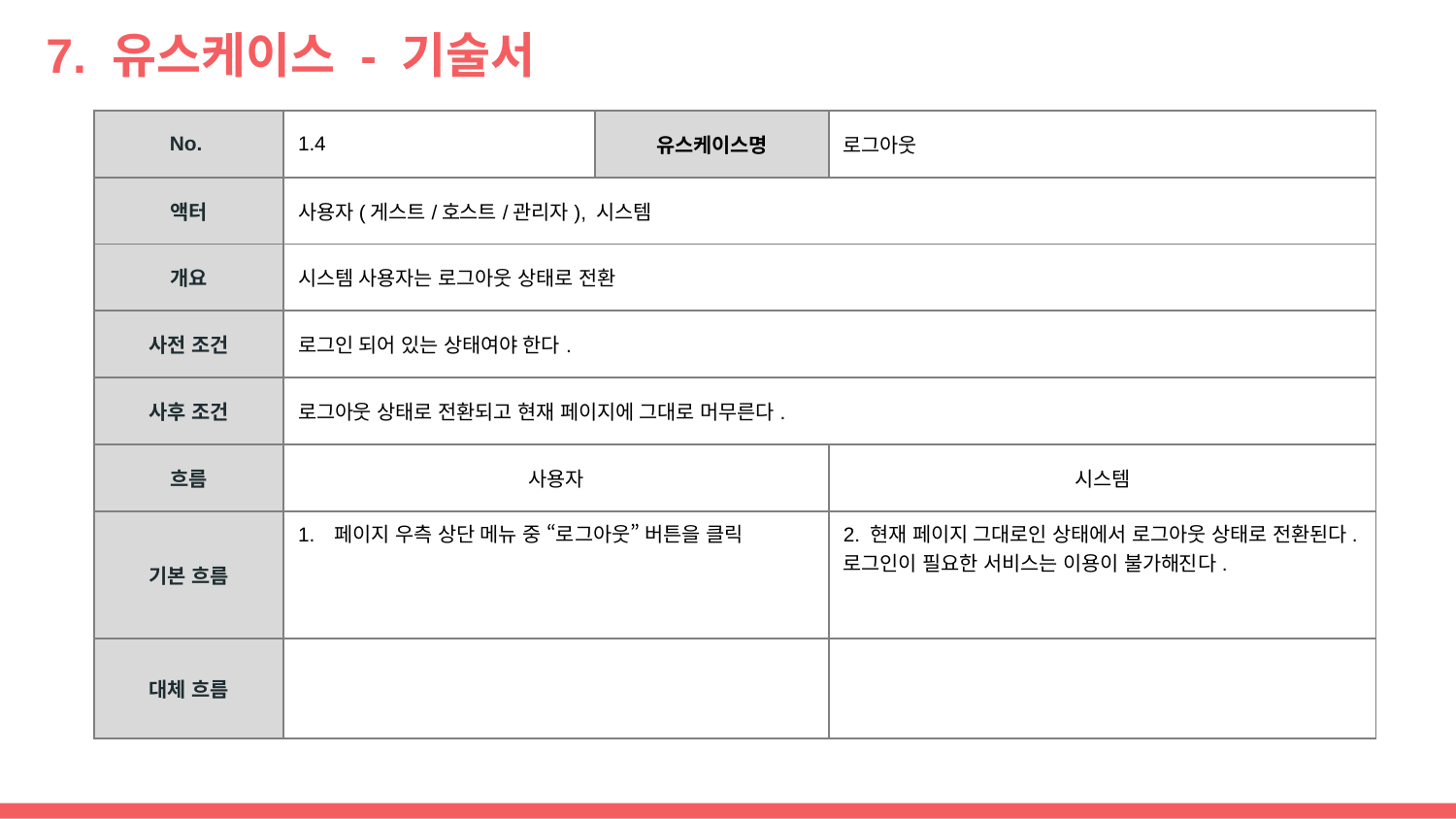

# 7. 유스케이스 - 기술서
| No. | 1.4 | 유스케이스명 | 로그아웃 |
| --- | --- | --- | --- |
| 액터 | 사용자(게스트/호스트/관리자), 시스템 |  |  |
| 개요 | 시스템 사용자는 로그아웃 상태로 전환 |  |  |
| 사전 조건 | 로그인 되어 있는 상태여야 한다. |  |  |
| 사후 조건 | 로그아웃 상태로 전환되고 현재 페이지에 그대로 머무른다. |  |  |
| 흐름 | 사용자 |  | 시스템 |
| 기본 흐름 | 페이지 우측 상단 메뉴 중 “로그아웃” 버튼을 클릭 |  | 2. 현재 페이지 그대로인 상태에서 로그아웃 상태로 전환된다. 로그인이 필요한 서비스는 이용이 불가해진다. |
| 대체 흐름 |  |  |  |